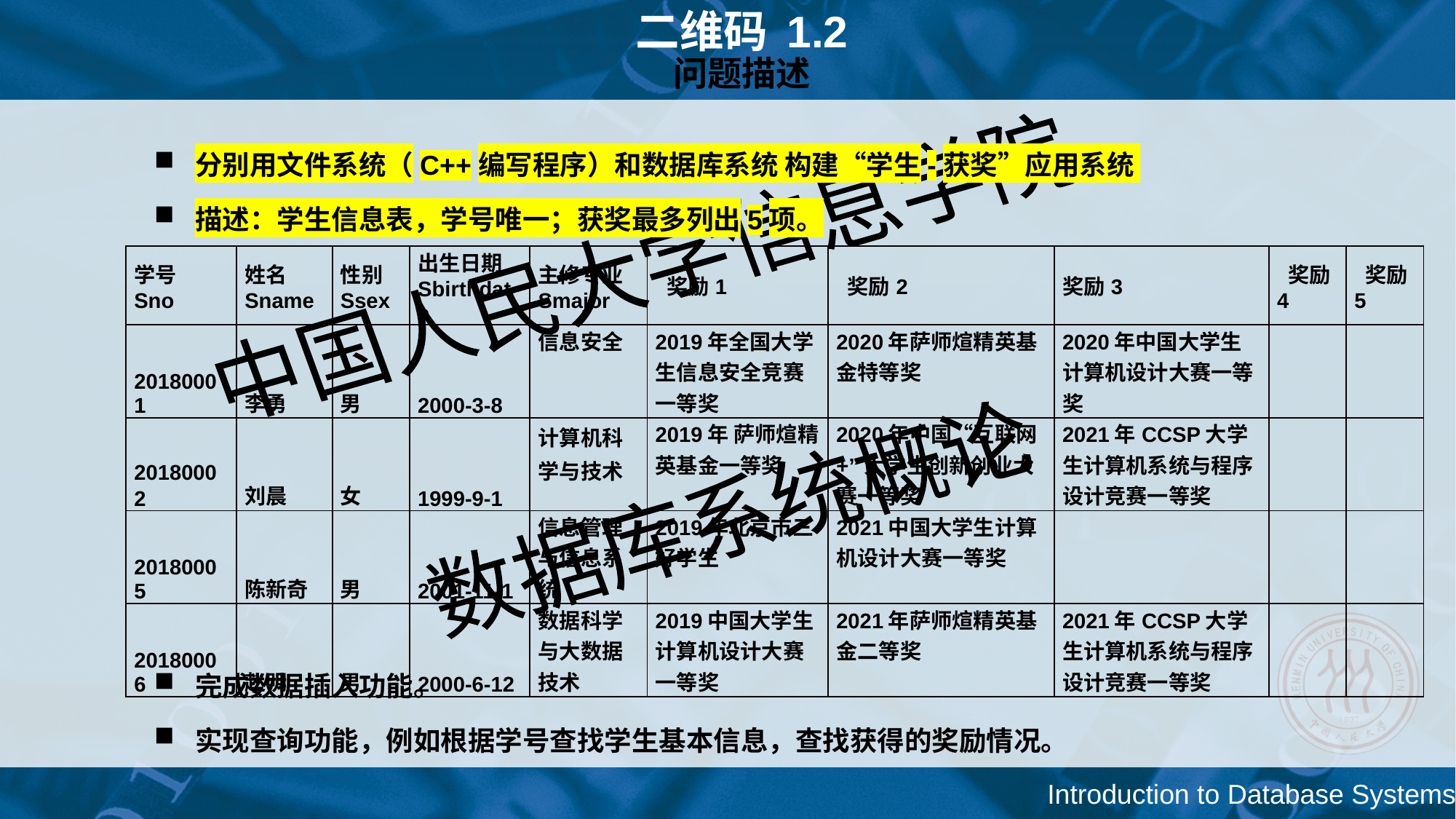

# 二维码 1.2 问题描述
分别用文件系统（C++编写程序）和数据库系统 构建“学生-获奖”应用系统
描述：学生信息表，学号唯一；获奖最多列出5项。

完成数据插入功能。
实现查询功能，例如根据学号查找学生基本信息，查找获得的奖励情况。

| 学号 Sno | 姓名Sname | 性别Ssex | 出生日期Sbirthdate | 主修专业 Smajor | 奖励1 | 奖励2 | 奖励3 | 奖励4 | 奖励5 |
| --- | --- | --- | --- | --- | --- | --- | --- | --- | --- |
| 20180001 | 李勇 | 男 | 2000-3-8 | 信息安全 | 2019年全国大学生信息安全竞赛一等奖 | 2020年萨师煊精英基金特等奖 | 2020年中国大学生计算机设计大赛一等奖 |  |  |
| 20180002 | 刘晨 | 女 | 1999-9-1 | 计算机科学与技术 | 2019年 萨师煊精英基金一等奖 | 2020年中国“互联网+”大学生创新创业大赛一等奖 | 2021年CCSP大学生计算机系统与程序设计竞赛一等奖 |  |  |
| 20180005 | 陈新奇 | 男 | 2001-11-1 | 信息管理与信息系统 | 2019年北京市三好学生 | 2021中国大学生计算机设计大赛一等奖 |  |  |  |
| 20180006 | 赵明 | 男 | 2000-6-12 | 数据科学与大数据技术 | 2019中国大学生计算机设计大赛一等奖 | 2021年萨师煊精英基金二等奖 | 2021年CCSP大学生计算机系统与程序设计竞赛一等奖 |  |  |